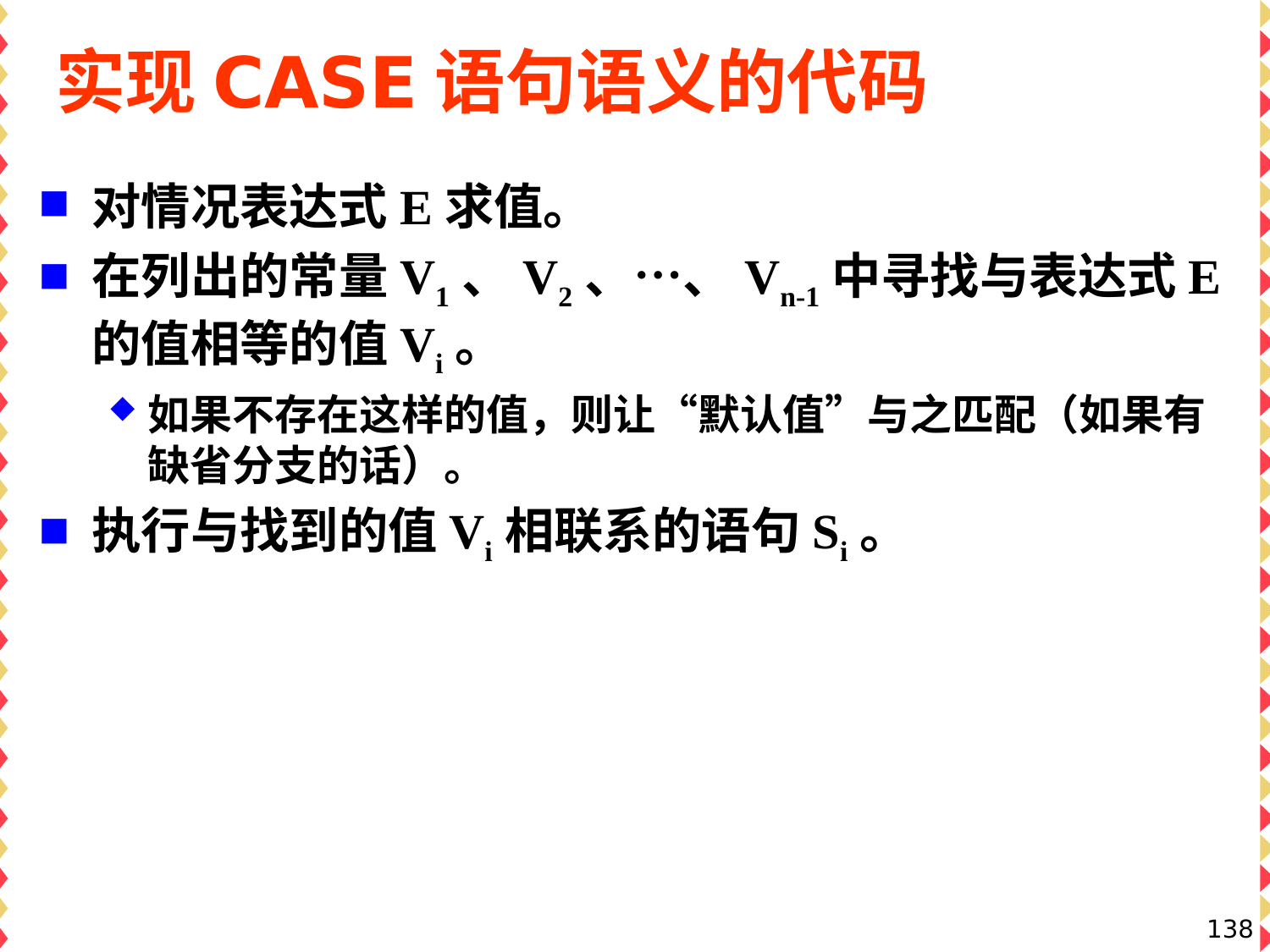

# 实现CASE语句语义的代码
对情况表达式E求值。
在列出的常量V1、V2、…、Vn-1中寻找与表达式E的值相等的值Vi。
如果不存在这样的值，则让“默认值”与之匹配（如果有缺省分支的话）。
执行与找到的值Vi相联系的语句Si。
138